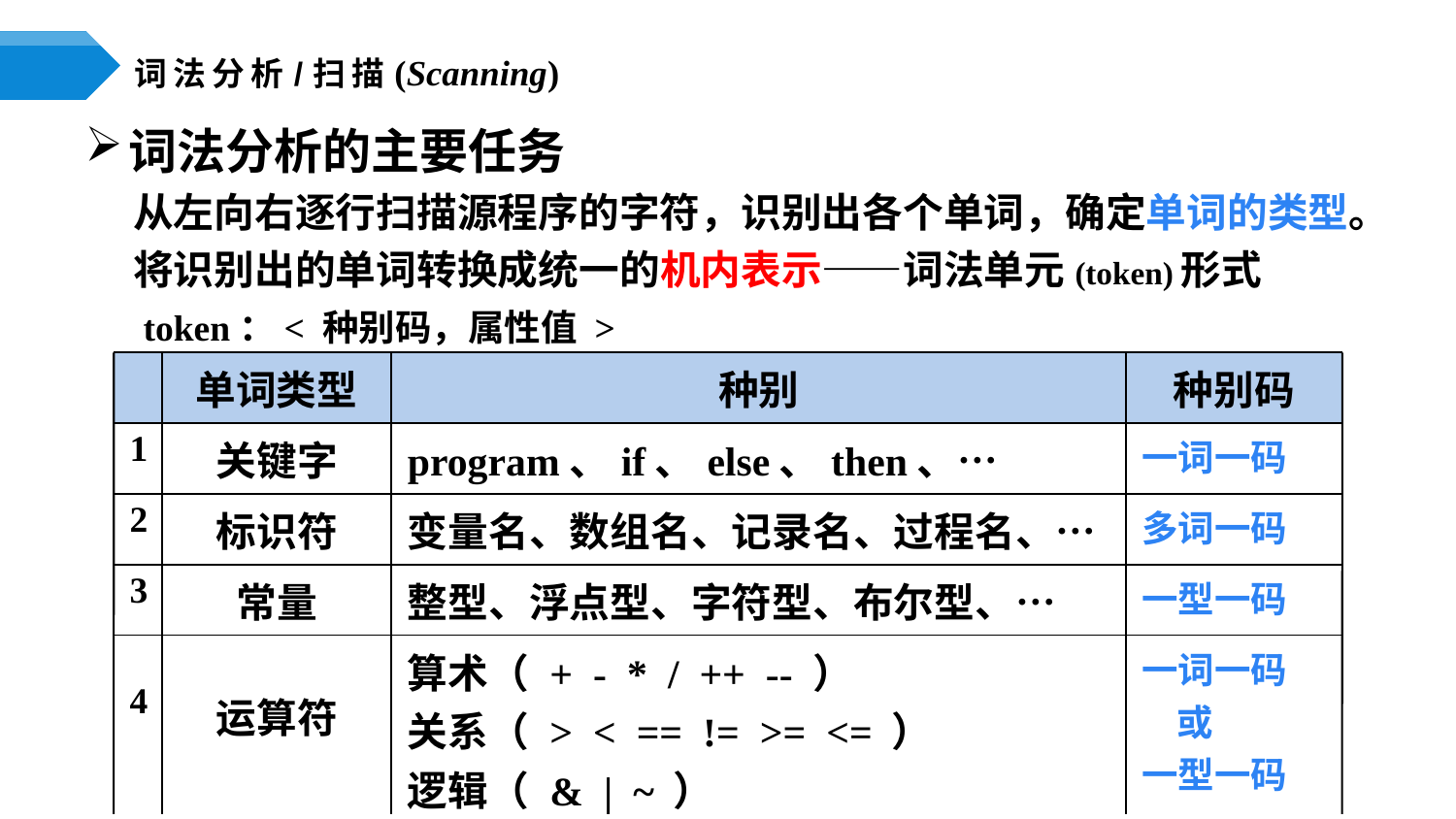

# 词法分析/扫描(Scanning)
词法分析的主要任务
从左向右逐行扫描源程序的字符，识别出各个单词，确定单词的类型。
将识别出的单词转换成统一的机内表示——词法单元(token)形式
 token：< 种别码，属性值 >

|  | 单词类型 | 种别 | 种别码 |
| --- | --- | --- | --- |
| 1 | 关键字 | program、if、else、then、… | 一词一码 |
| 2 | 标识符 | 变量名、数组名、记录名、过程名、… | 多词一码 |
| 3 | 常量 | 整型、浮点型、字符型、布尔型、… | 一型一码 |
| 4 | 运算符 | 算术（ + - \* / ++ -- ） 关系（ > < == != >= <= ） 逻辑（ & | ~ ） | 一词一码 或 一型一码 |
| 5 | 界限符 | ; ( ) = { } … | 一词一码 |